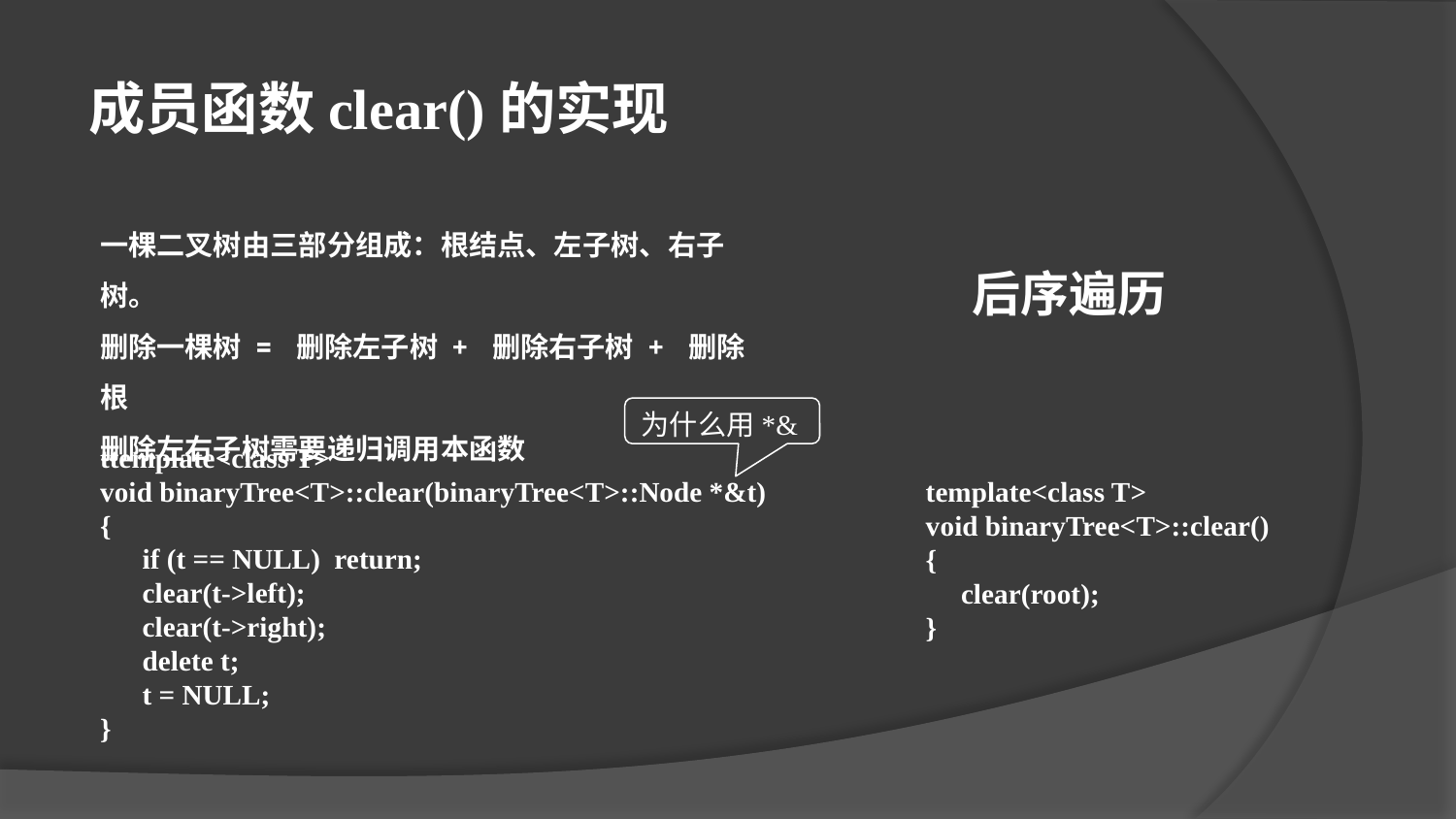

成员函数clear()的实现
一棵二叉树由三部分组成：根结点、左子树、右子树。
删除一棵树 = 删除左子树 + 删除右子树 + 删除根
删除左右子树需要递归调用本函数
后序遍历
为什么用*&
ttemplate<class T>
void binaryTree<T>::clear(binaryTree<T>::Node *&t)
{
      if (t == NULL)  return;
      clear(t->left);
      clear(t->right);
      delete t;
      t = NULL;
}
template<class T>
void binaryTree<T>::clear()
{
     clear(root);
}